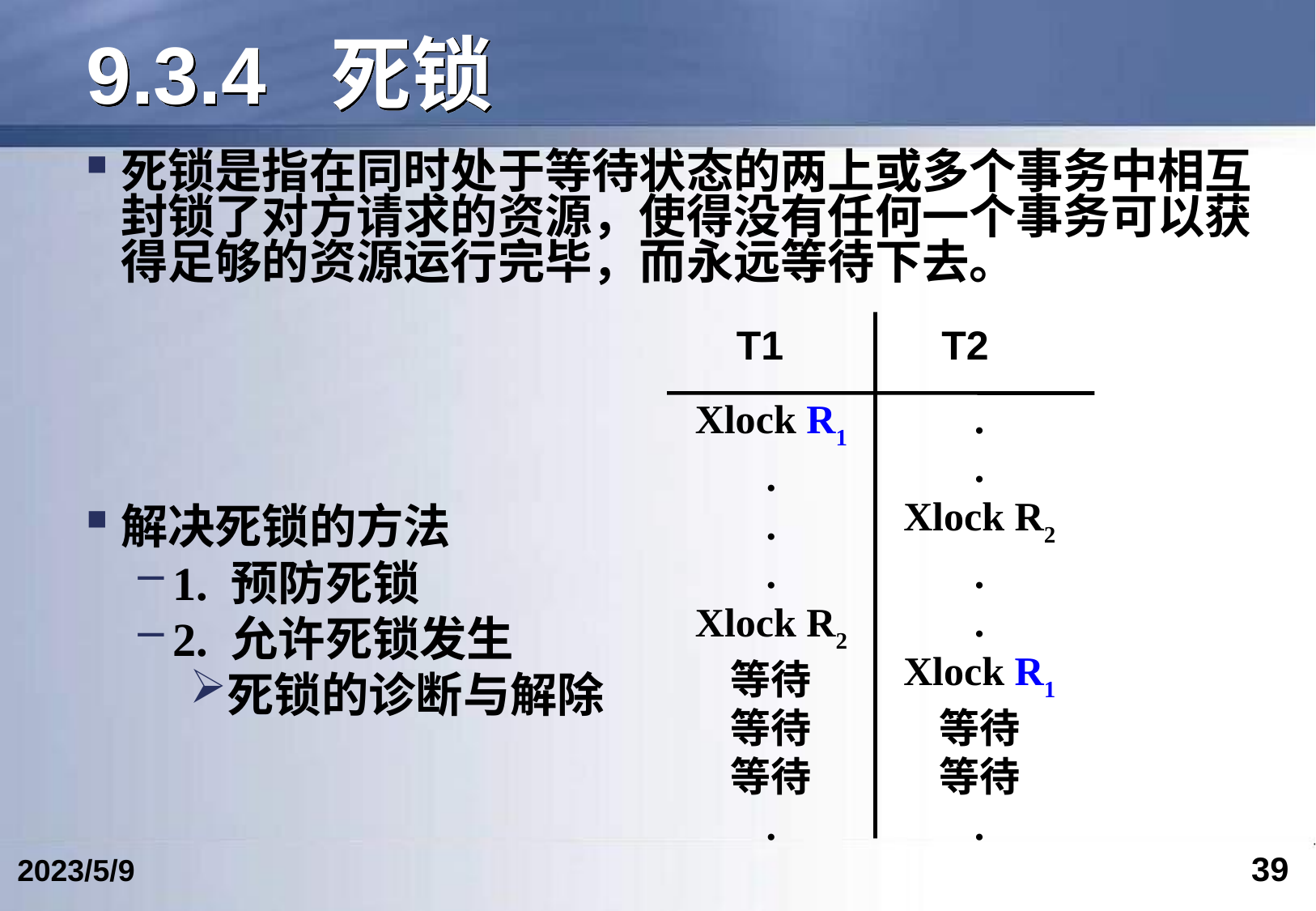

# 9.3.4  死锁
死锁是指在同时处于等待状态的两上或多个事务中相互封锁了对方请求的资源，使得没有任何一个事务可以获得足够的资源运行完毕，而永远等待下去。

解决死锁的方法
1. 预防死锁
2. 允许死锁发生
死锁的诊断与解除

T1              T2

Xlock R1
.
.
.
Xlock R2
等待
等待
等待
.
.
.
Xlock R2
.
.
Xlock R1
等待
等待
.
39
2023/5/9